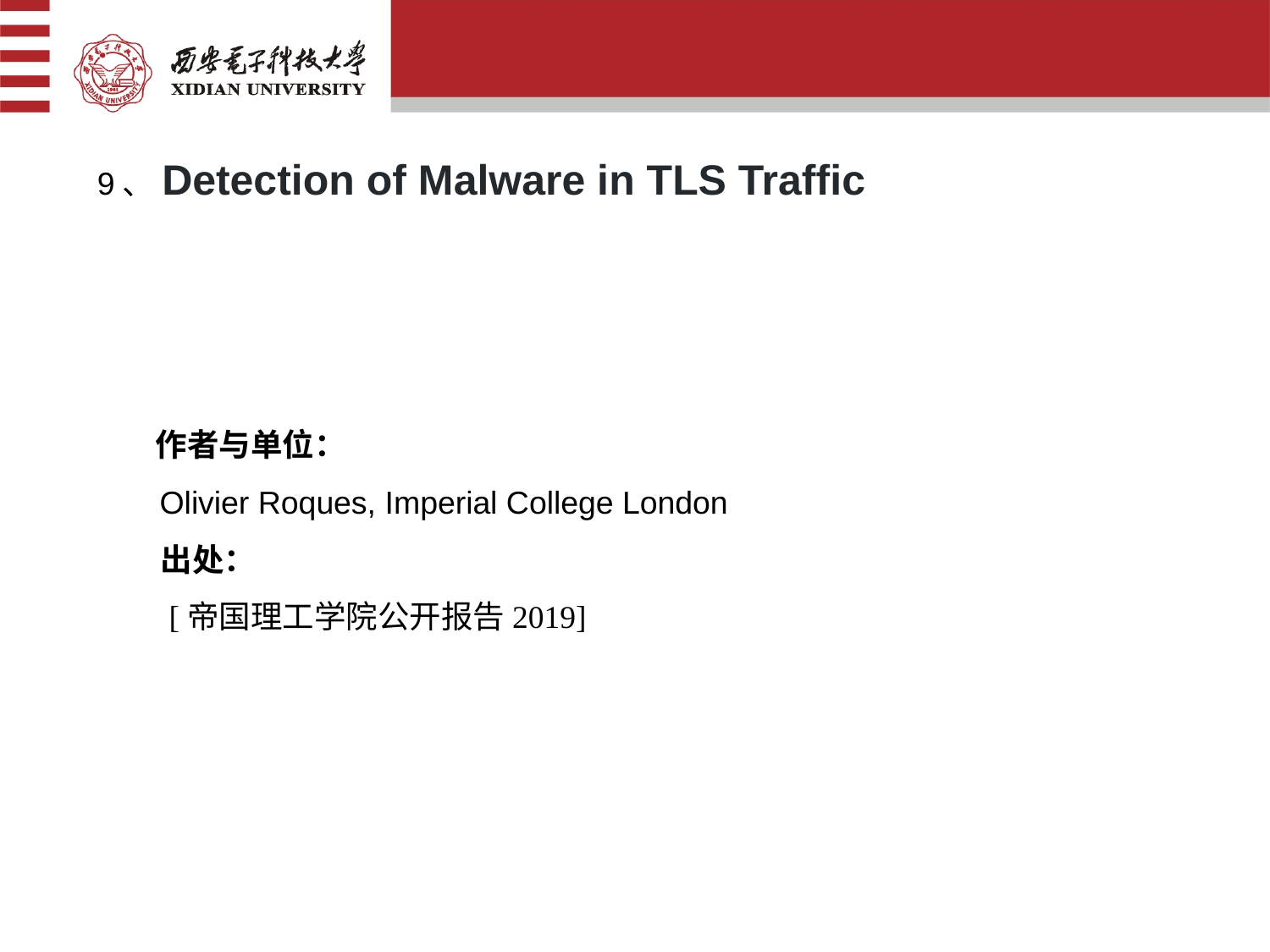

9、Detection of Malware in TLS Traffic

       作者与单位：
       Olivier Roques, Imperial College London
出处：
 [帝国理工学院公开报告2019]